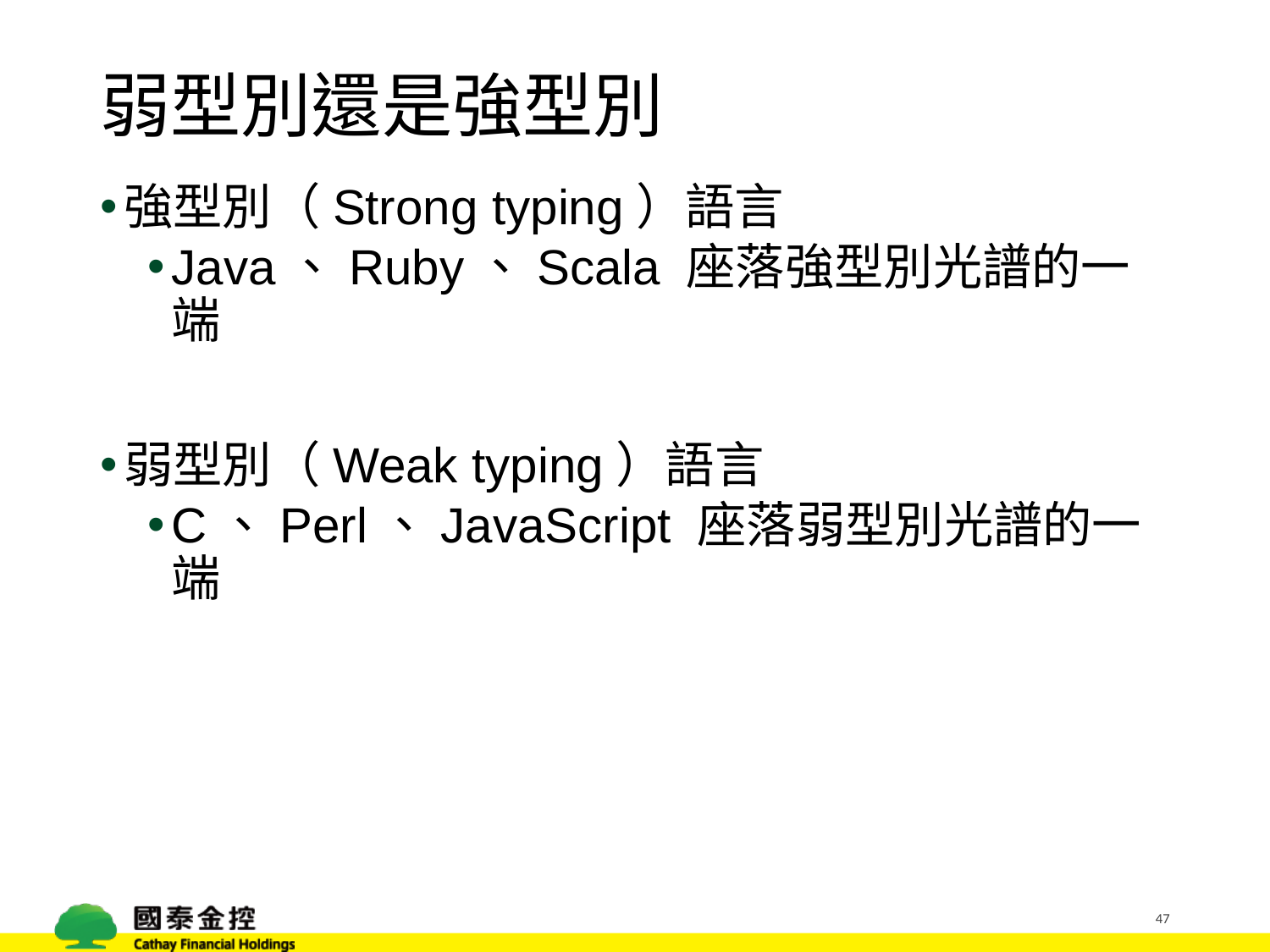

# 弱型別還是強型別
強型別（Strong typing）語言
Java、Ruby、Scala 座落強型別光譜的一端

弱型別（Weak typing）語言
C、Perl、JavaScript 座落弱型別光譜的一端